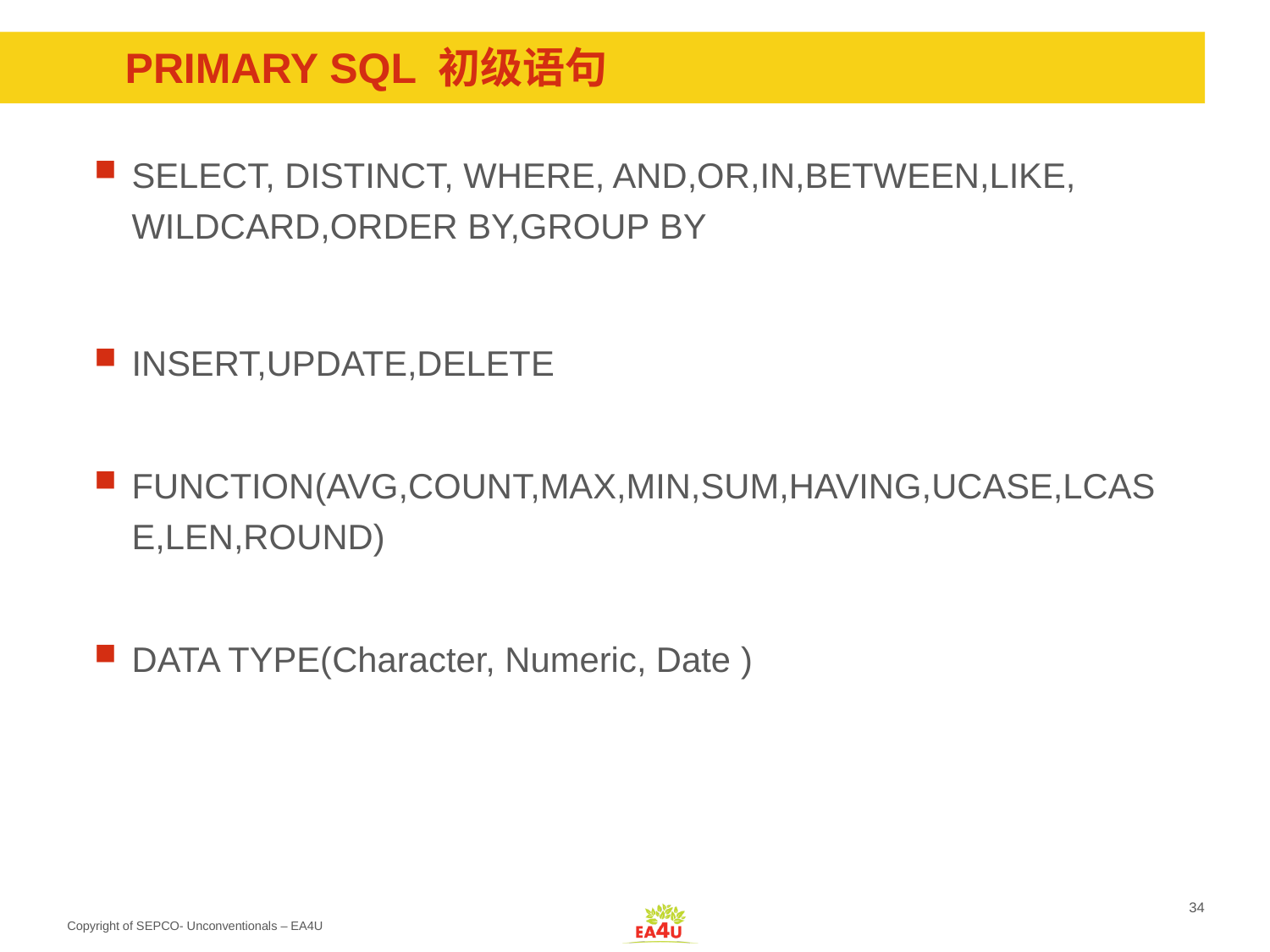

# PRIMARY SQL 初级语句
SELECT, DISTINCT, WHERE, AND,OR,IN,BETWEEN,LIKE, WILDCARD,ORDER BY,GROUP BY

INSERT,UPDATE,DELETE

FUNCTION(AVG,COUNT,MAX,MIN,SUM,HAVING,UCASE,LCASE,LEN,ROUND)

DATA TYPE(Character, Numeric, Date )

34